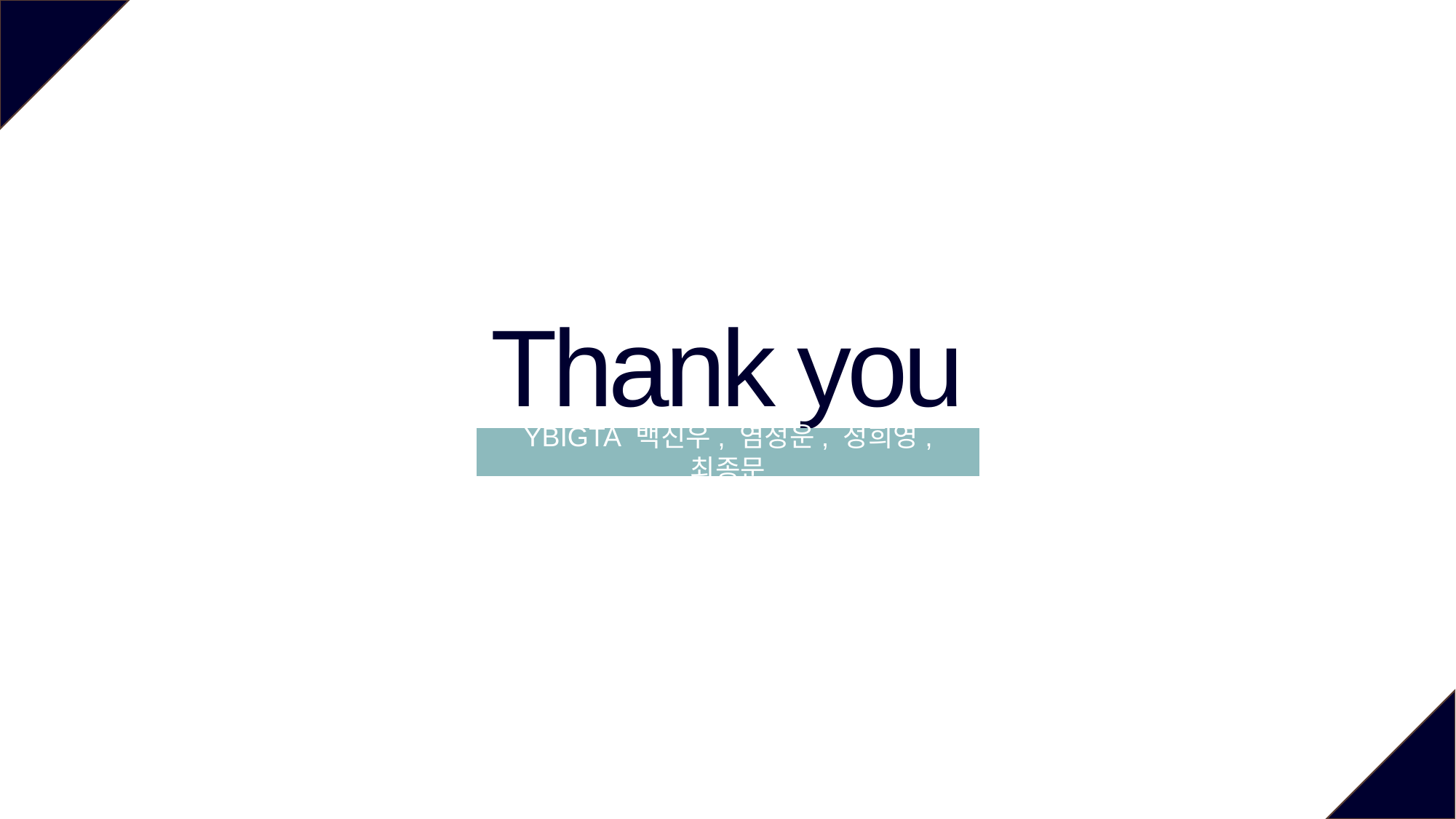

Thank you
YBIGTA 백진우, 염정운, 정희영, 최종문